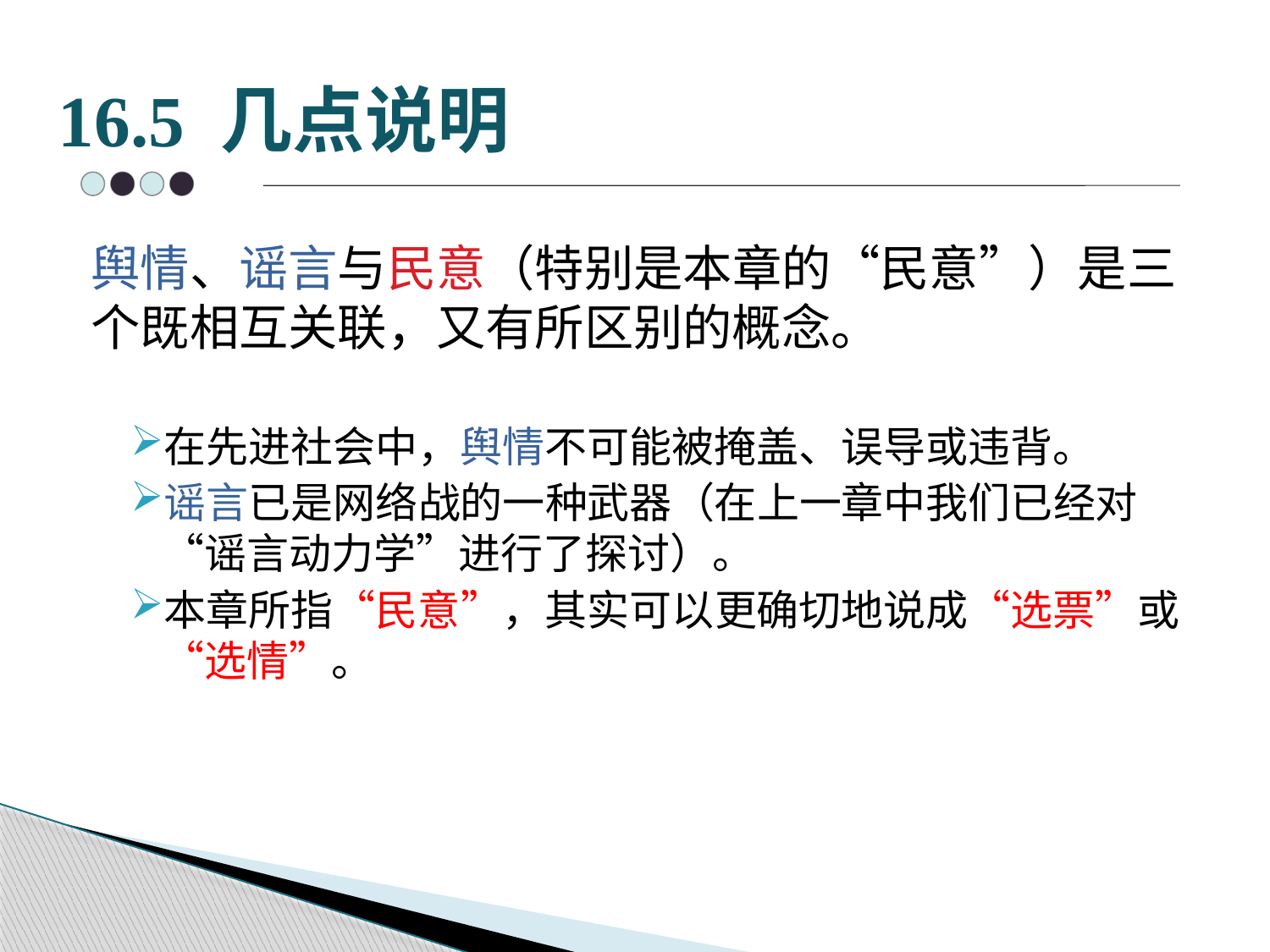

# 16.5 几点说明

舆情、谣言与民意（特别是本章的“民意”）是三个既相互关联，又有所区别的概念。

在先进社会中，舆情不可能被掩盖、误导或违背。
谣言已是网络战的一种武器（在上一章中我们已经对“谣言动力学”进行了探讨）。
本章所指“民意”，其实可以更确切地说成“选票”或“选情”。